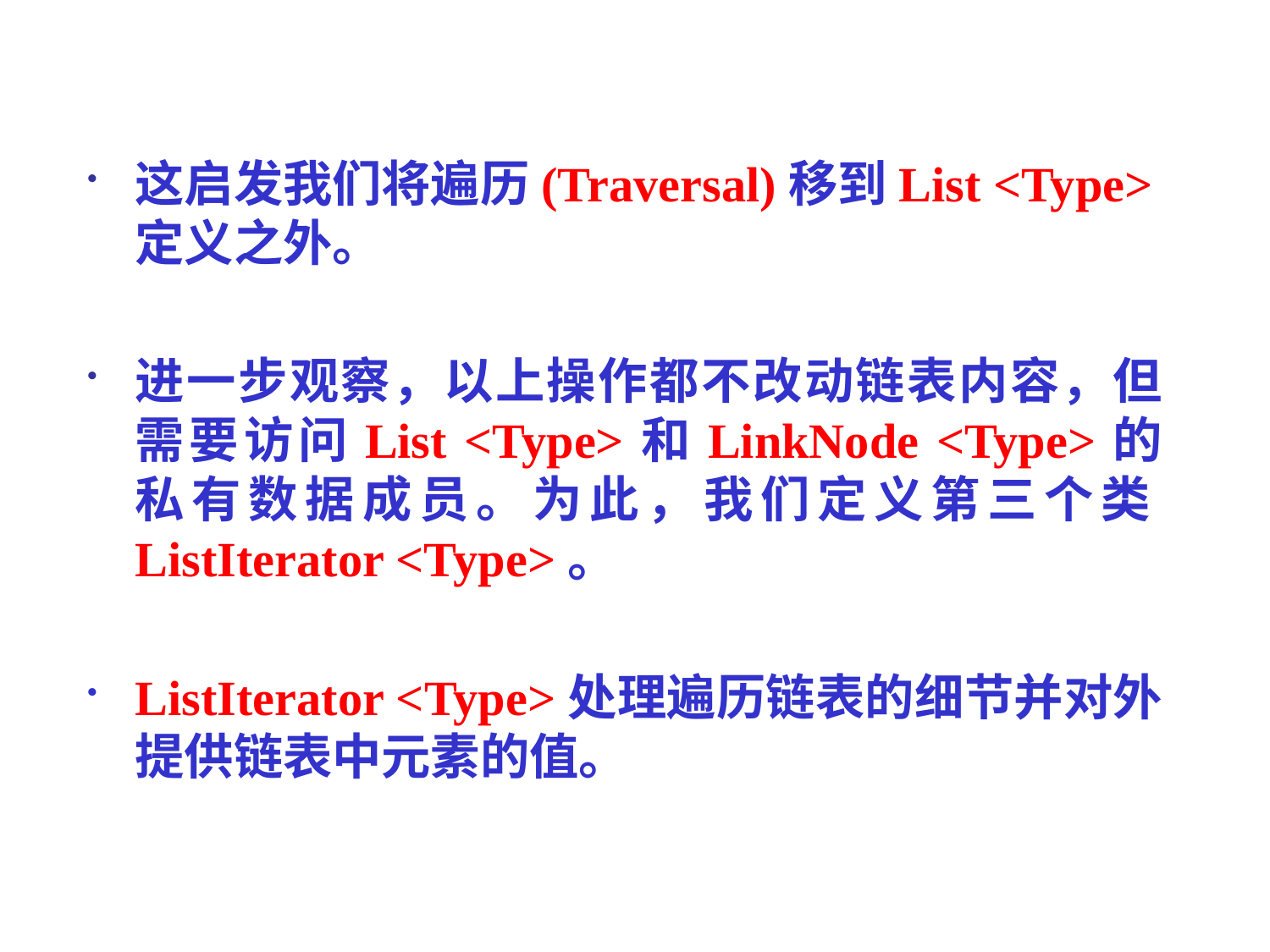

这启发我们将遍历(Traversal)移到List <Type>定义之外。

进一步观察，以上操作都不改动链表内容，但需要访问List <Type>和LinkNode <Type>的私有数据成员。为此，我们定义第三个类ListIterator <Type>。

ListIterator <Type>处理遍历链表的细节并对外提供链表中元素的值。
103